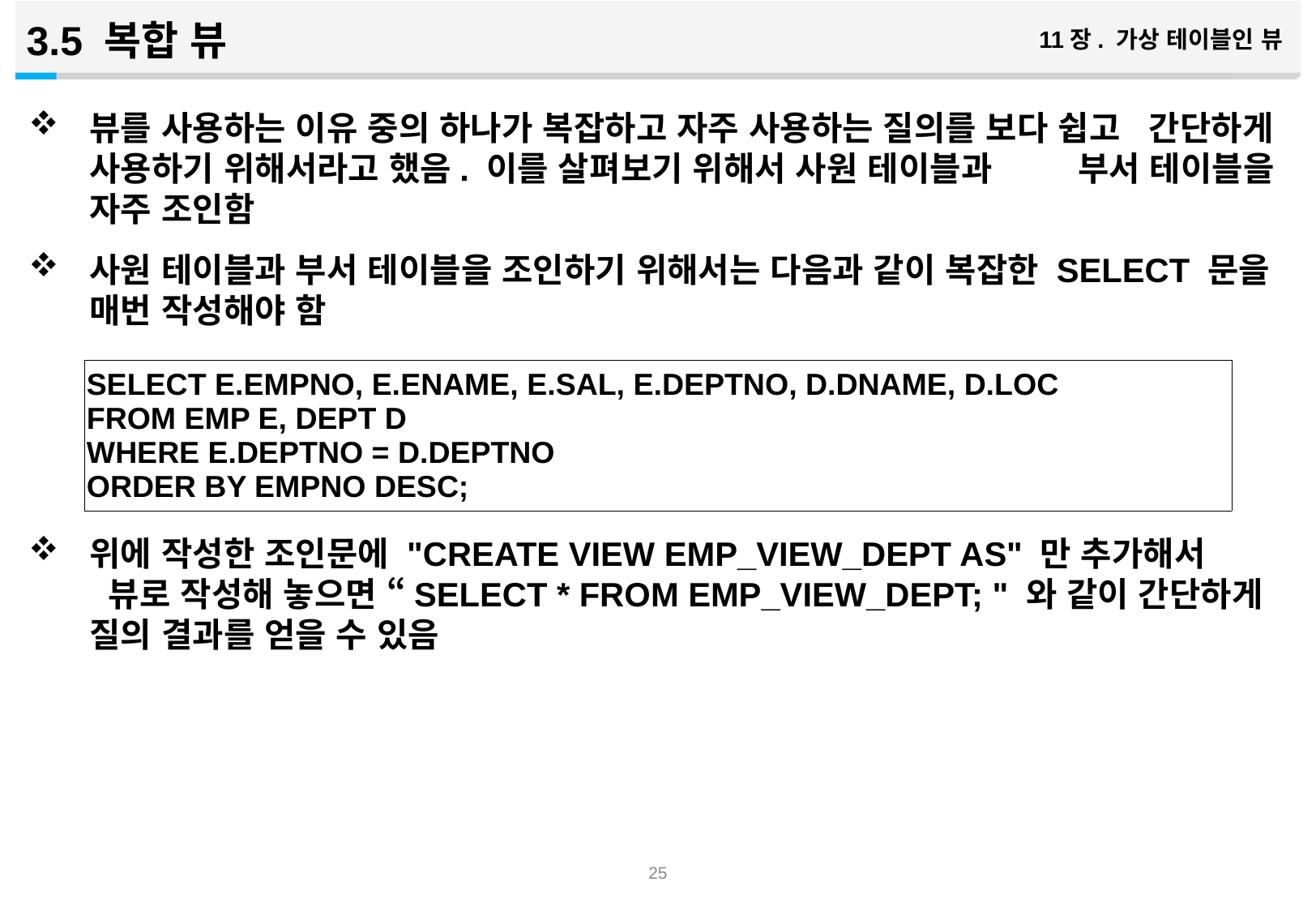

3.5 복합 뷰
11장. 가상 테이블인 뷰
뷰를 사용하는 이유 중의 하나가 복잡하고 자주 사용하는 질의를 보다 쉽고   간단하게 사용하기 위해서라고 했음. 이를 살펴보기 위해서 사원 테이블과         부서 테이블을 자주 조인함
사원 테이블과 부서 테이블을 조인하기 위해서는 다음과 같이 복잡한 SELECT 문을 매번 작성해야 함

위에 작성한 조인문에 "CREATE VIEW EMP_VIEW_DEPT AS" 만 추가해서           뷰로 작성해 놓으면 “SELECT * FROM EMP_VIEW_DEPT; " 와 같이 간단하게 질의 결과를 얻을 수 있음

| SELECT E.EMPNO, E.ENAME, E.SAL, E.DEPTNO, D.DNAME, D.LOC FROM EMP E, DEPT D WHERE E.DEPTNO = D.DEPTNO ORDER BY EMPNO DESC; |
| --- |
25